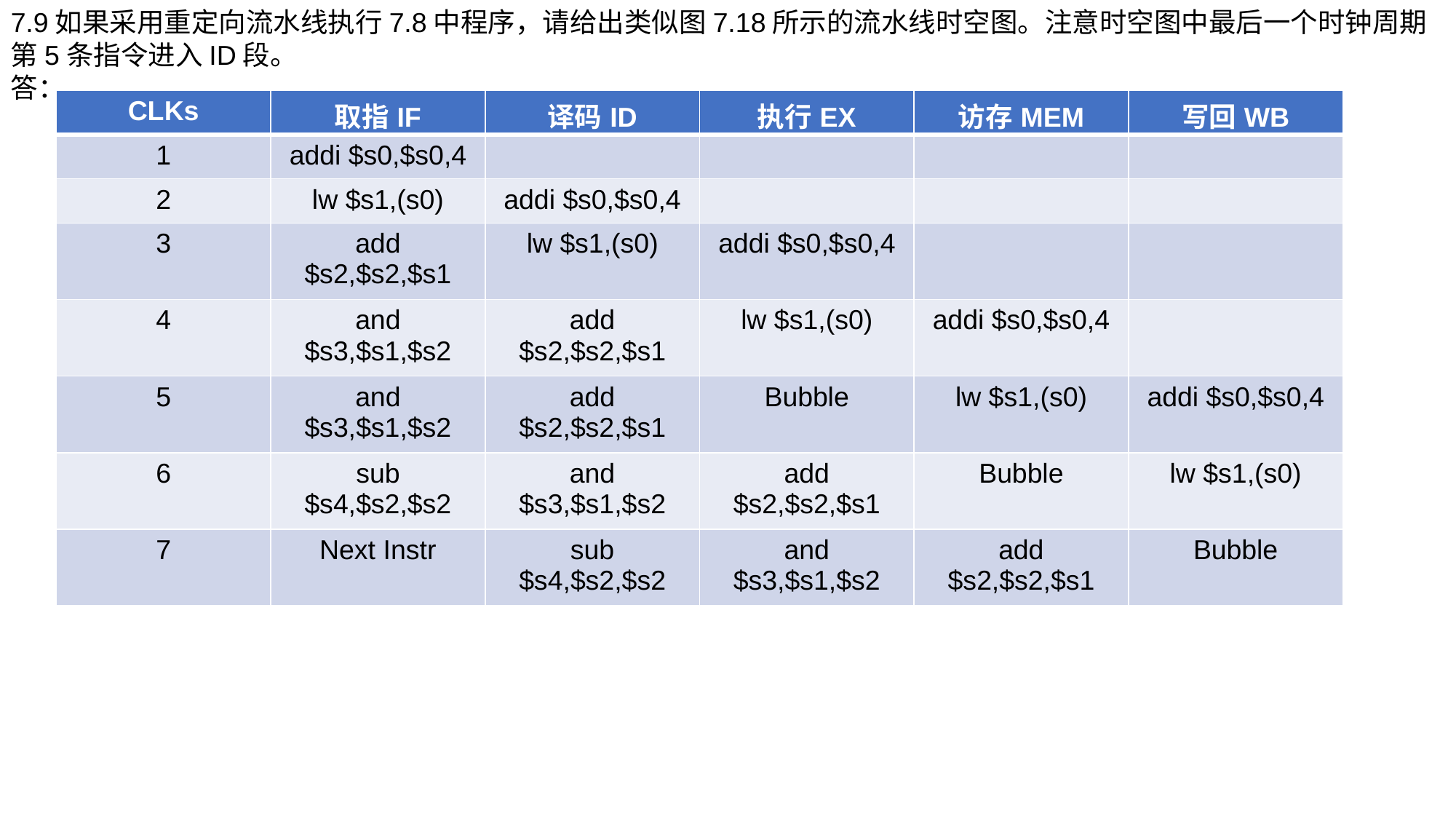

7.9如果采用重定向流水线执行7.8中程序，请给出类似图7.18所示的流水线时空图。注意时空图中最后一个时钟周期第5条指令进入ID段。
答：
| CLKs | 取指IF | 译码ID | 执行EX | 访存MEM | 写回WB |
| --- | --- | --- | --- | --- | --- |
| 1 | addi $s0,$s0,4 |  |  |  |  |
| 2 | lw $s1,(s0) | addi $s0,$s0,4 |  |  |  |
| 3 | add $s2,$s2,$s1 | lw $s1,(s0) | addi $s0,$s0,4 |  |  |
| 4 | and $s3,$s1,$s2 | add $s2,$s2,$s1 | lw $s1,(s0) | addi $s0,$s0,4 |  |
| 5 | and $s3,$s1,$s2 | add $s2,$s2,$s1 | Bubble | lw $s1,(s0) | addi $s0,$s0,4 |
| 6 | sub $s4,$s2,$s2 | and $s3,$s1,$s2 | add $s2,$s2,$s1 | Bubble | lw $s1,(s0) |
| 7 | Next Instr | sub $s4,$s2,$s2 | and $s3,$s1,$s2 | add $s2,$s2,$s1 | Bubble |